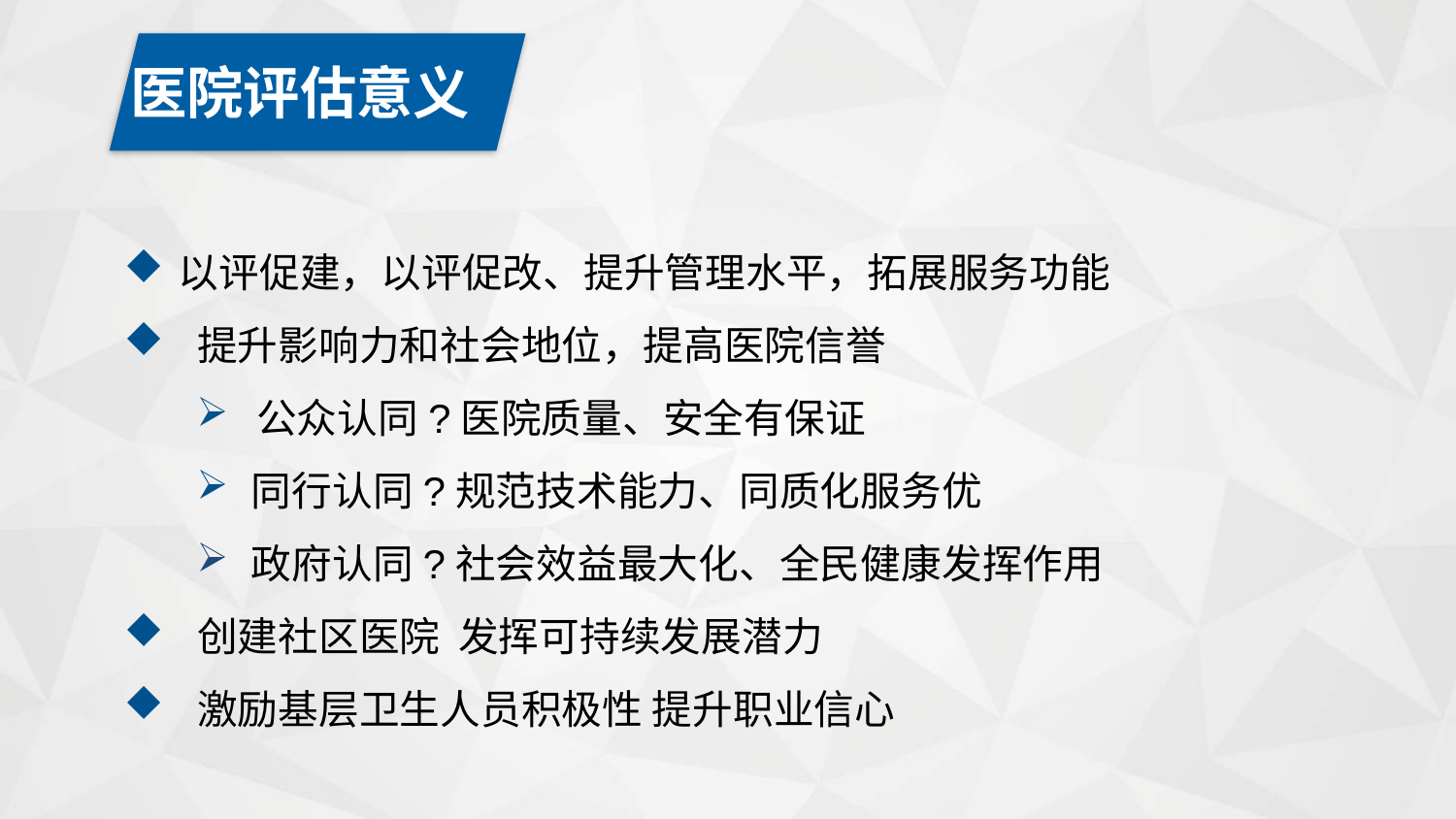

医院评估意义
以评促建，以评促改、提升管理水平，拓展服务功能
 提升影响力和社会地位，提高医院信誉
  公众认同?医院质量、安全有保证
同行认同?规范技术能力、同质化服务优
政府认同?社会效益最大化、全民健康发挥作用
 创建社区医院  发挥可持续发展潜力
 激励基层卫生人员积极性 提升职业信心